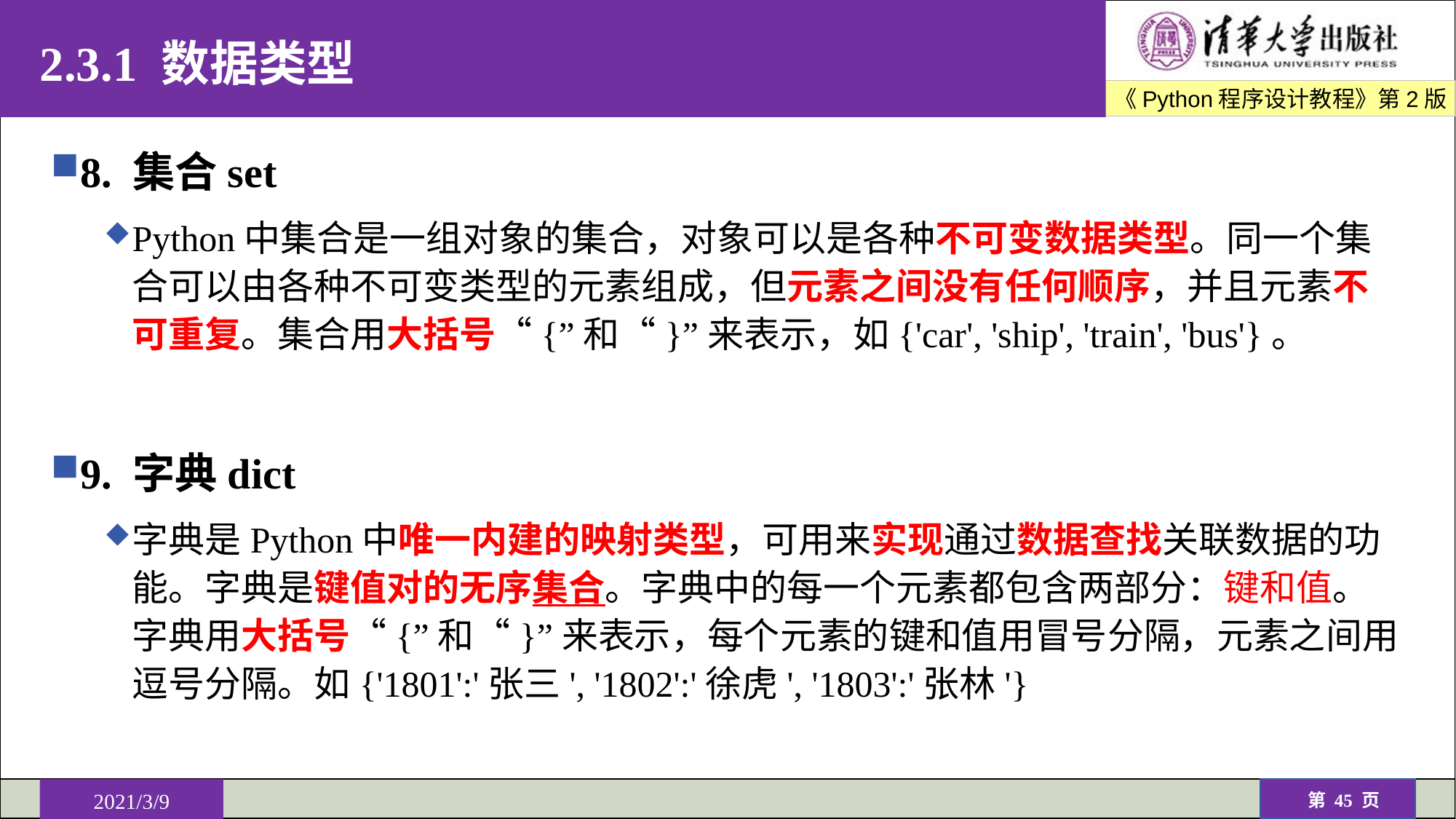

# 2.3.1 数据类型
8. 集合set
Python中集合是一组对象的集合，对象可以是各种不可变数据类型。同一个集合可以由各种不可变类型的元素组成，但元素之间没有任何顺序，并且元素不可重复。集合用大括号“{”和“}”来表示，如{'car', 'ship', 'train', 'bus'}。

9. 字典dict
字典是Python中唯一内建的映射类型，可用来实现通过数据查找关联数据的功能。字典是键值对的无序集合。字典中的每一个元素都包含两部分：键和值。字典用大括号“{”和“}”来表示，每个元素的键和值用冒号分隔，元素之间用逗号分隔。如{'1801':'张三', '1802':'徐虎', '1803':'张林'}